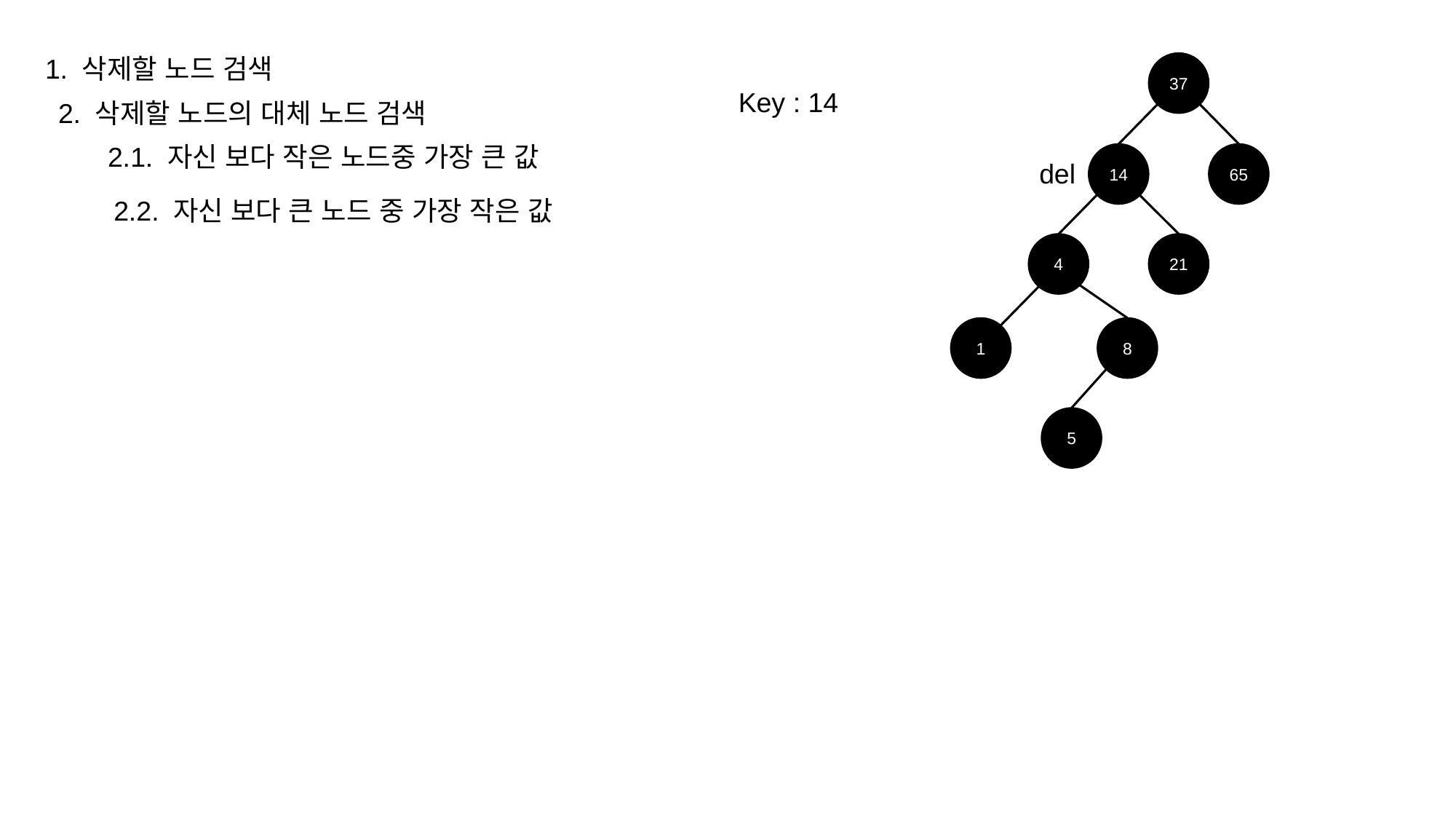

1. 삭제할 노드 검색
37
14
65
4
21
1
8
5
Key : 14
2. 삭제할 노드의 대체 노드 검색
2.1. 자신 보다 작은 노드중 가장 큰 값
del
2.2. 자신 보다 큰 노드 중 가장 작은 값